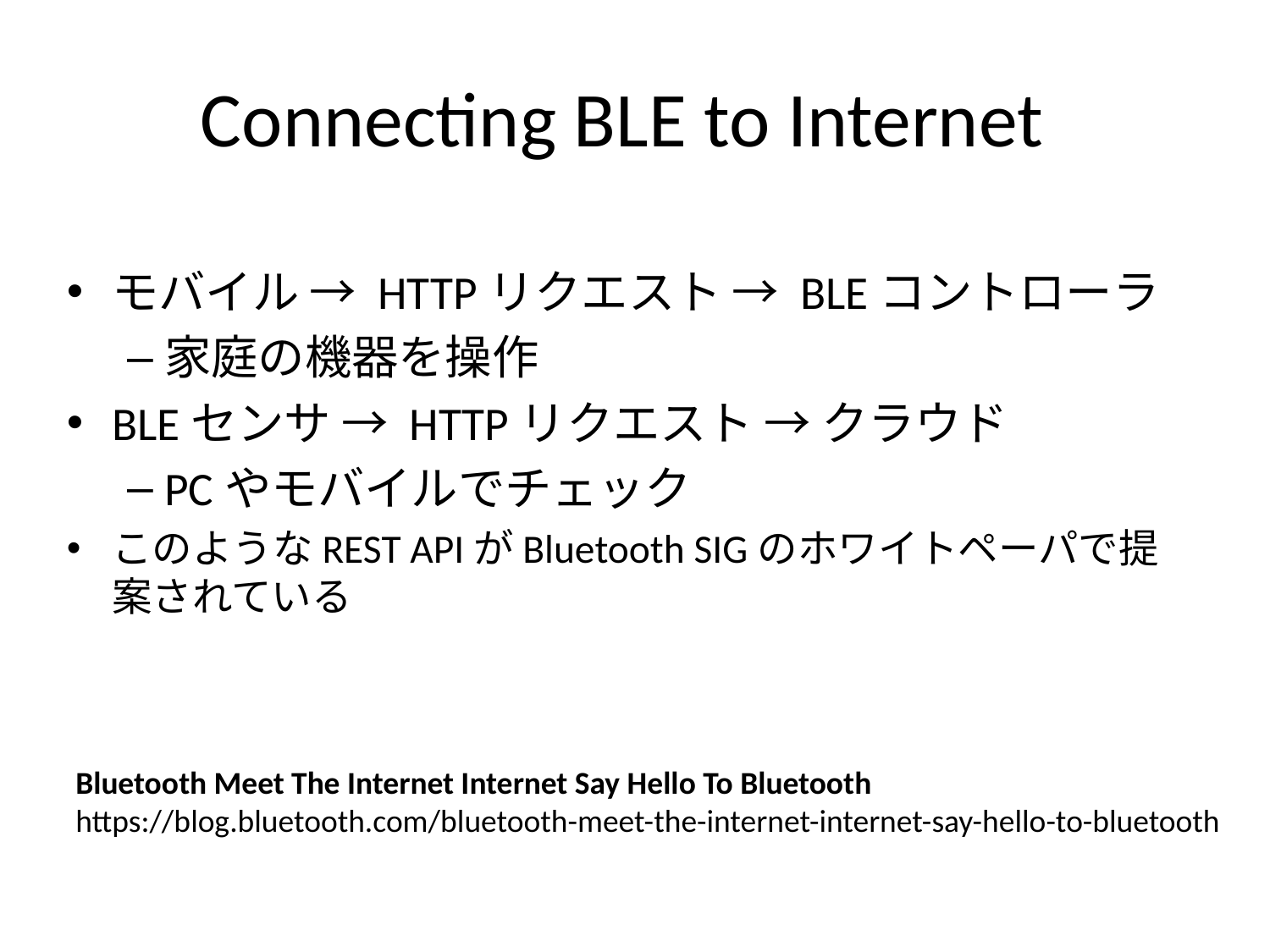

# Connecting BLE to Internet
モバイル → HTTPリクエスト → BLEコントローラ
家庭の機器を操作
BLEセンサ → HTTPリクエスト → クラウド
PCやモバイルでチェック
このようなREST APIがBluetooth SIGのホワイトペーパで提案されている
Bluetooth Meet The Internet Internet Say Hello To Bluetooth
https://blog.bluetooth.com/bluetooth-meet-the-internet-internet-say-hello-to-bluetooth